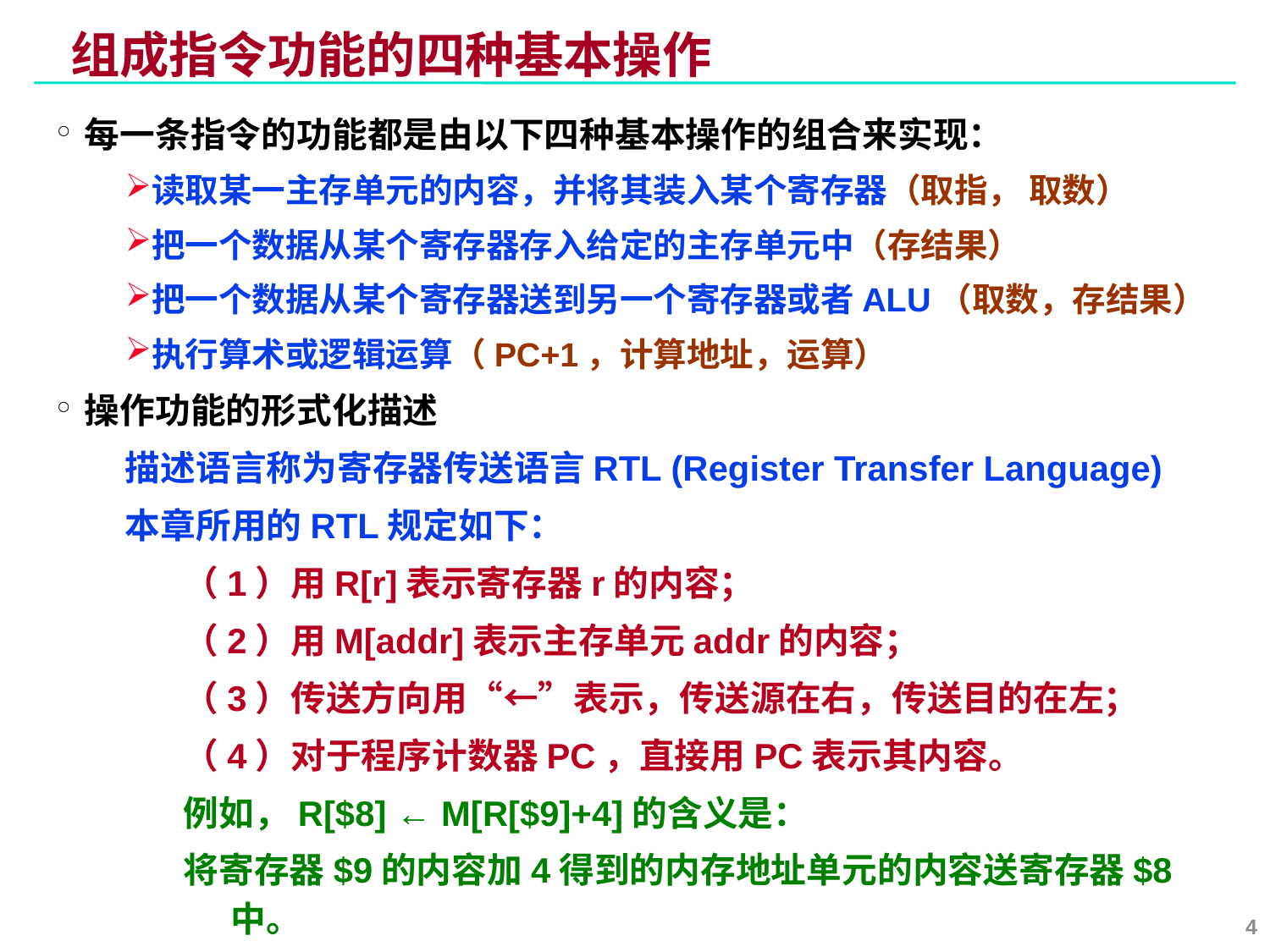

# 组成指令功能的四种基本操作
每一条指令的功能都是由以下四种基本操作的组合来实现：
读取某一主存单元的内容，并将其装入某个寄存器（取指， 取数）
把一个数据从某个寄存器存入给定的主存单元中（存结果）
把一个数据从某个寄存器送到另一个寄存器或者ALU（取数，存结果）
执行算术或逻辑运算（PC+1，计算地址，运算）
操作功能的形式化描述
描述语言称为寄存器传送语言RTL (Register Transfer Language)
本章所用的RTL规定如下：
（1）用R[r]表示寄存器r的内容；
（2）用M[addr]表示主存单元addr的内容；
（3）传送方向用“←”表示，传送源在右，传送目的在左；
（4）对于程序计数器PC，直接用PC表示其内容。
例如，R[$8] ← M[R[$9]+4]的含义是：
将寄存器$9的内容加4得到的内存地址单元的内容送寄存器$8中。
4